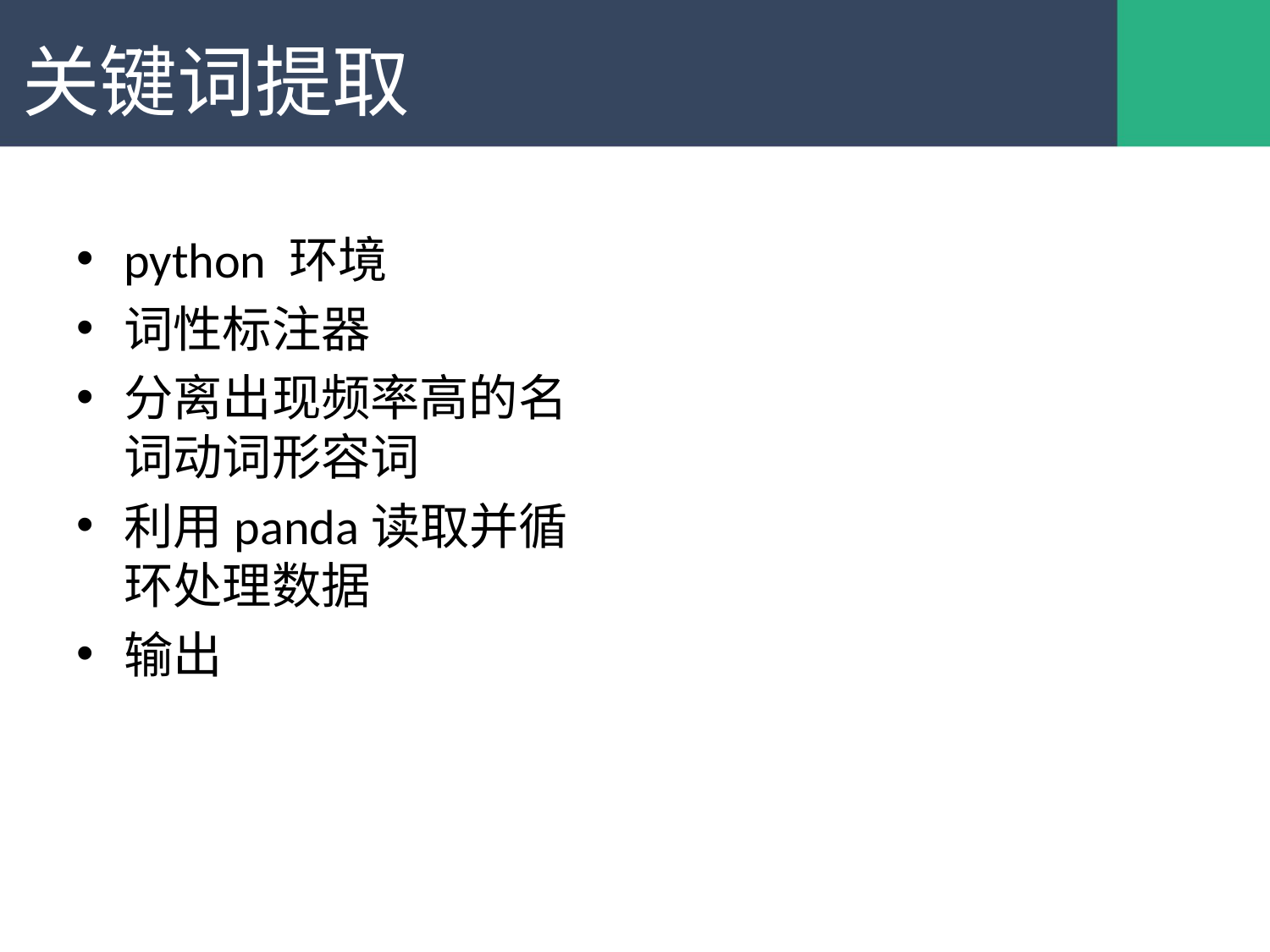

# 关键词提取
python 环境
词性标注器
分离出现频率高的名词动词形容词
利用panda读取并循环处理数据
输出